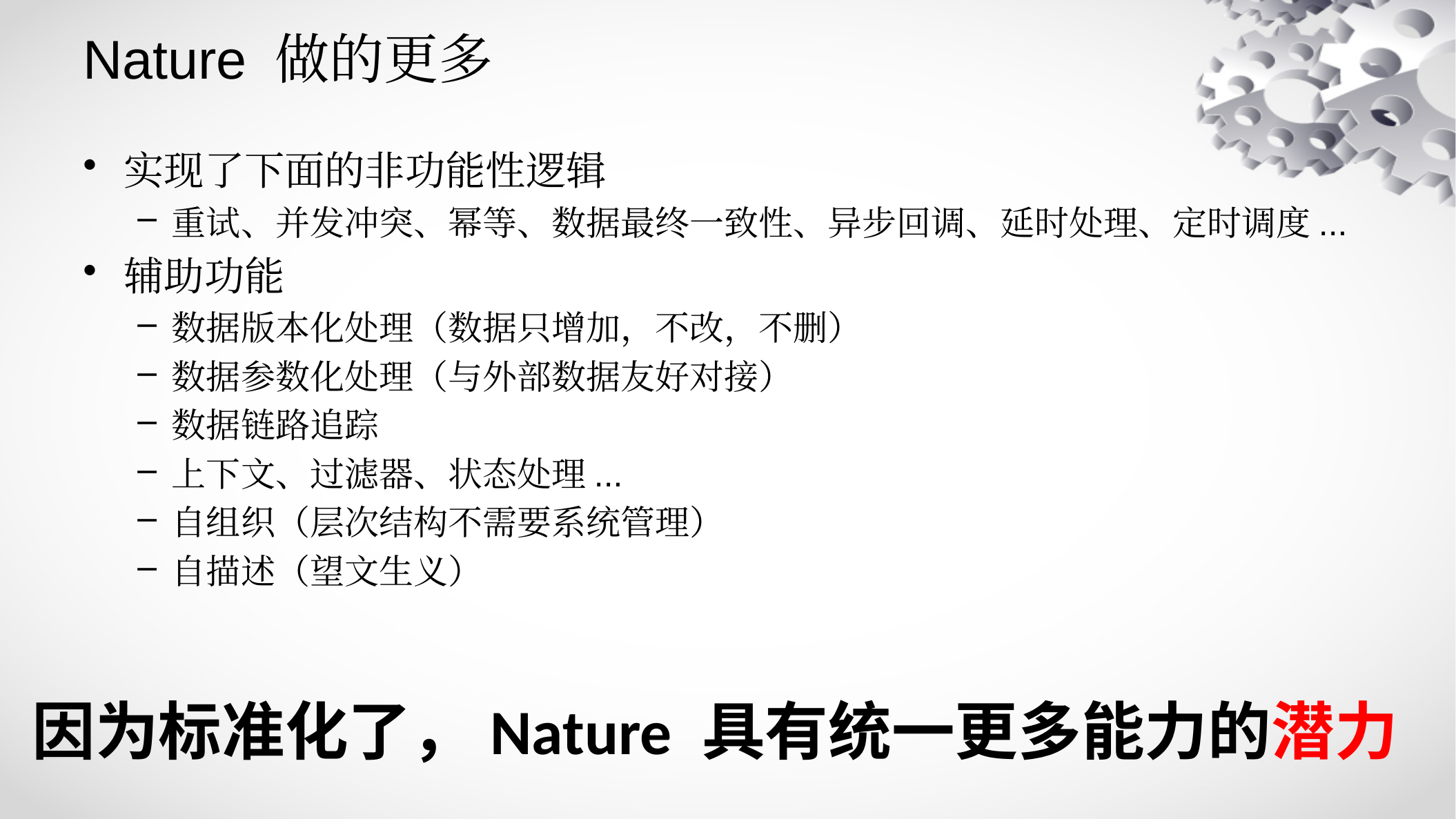

# Nature 做的更多
实现了下面的非功能性逻辑
重试、并发冲突、幂等、数据最终一致性、异步回调、延时处理、定时调度...
辅助功能
数据版本化处理（数据只增加，不改，不删）
数据参数化处理（与外部数据友好对接）
数据链路追踪
上下文、过滤器、状态处理...
自组织（层次结构不需要系统管理）
自描述（望文生义）

因为标准化了，Nature 具有统一更多能力的潜力